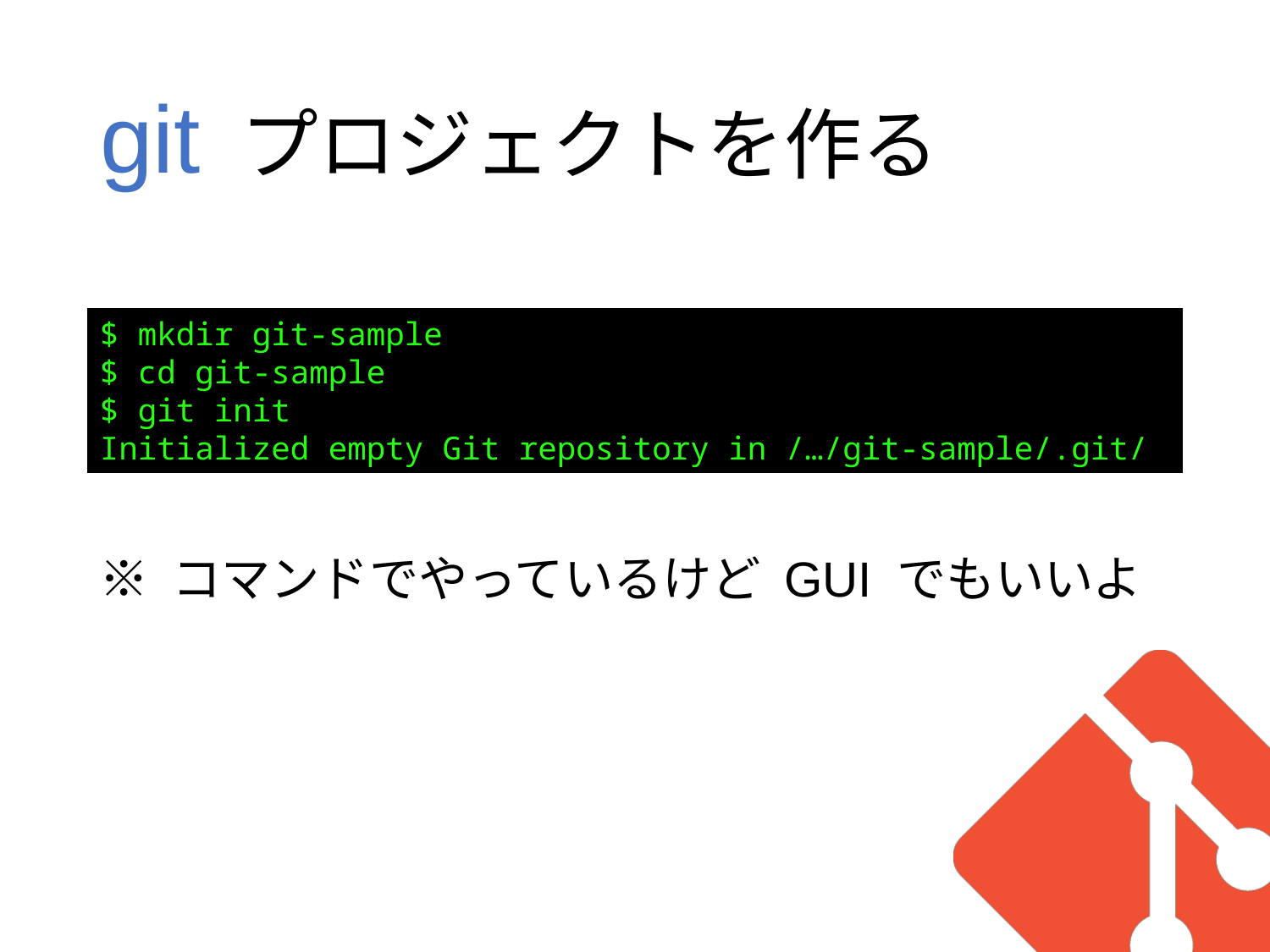

# git プロジェクトを作る
$ mkdir git-sample
$ cd git-sample
$ git init
Initialized empty Git repository in /…/git-sample/.git/
※ コマンドでやっているけど GUI でもいいよ